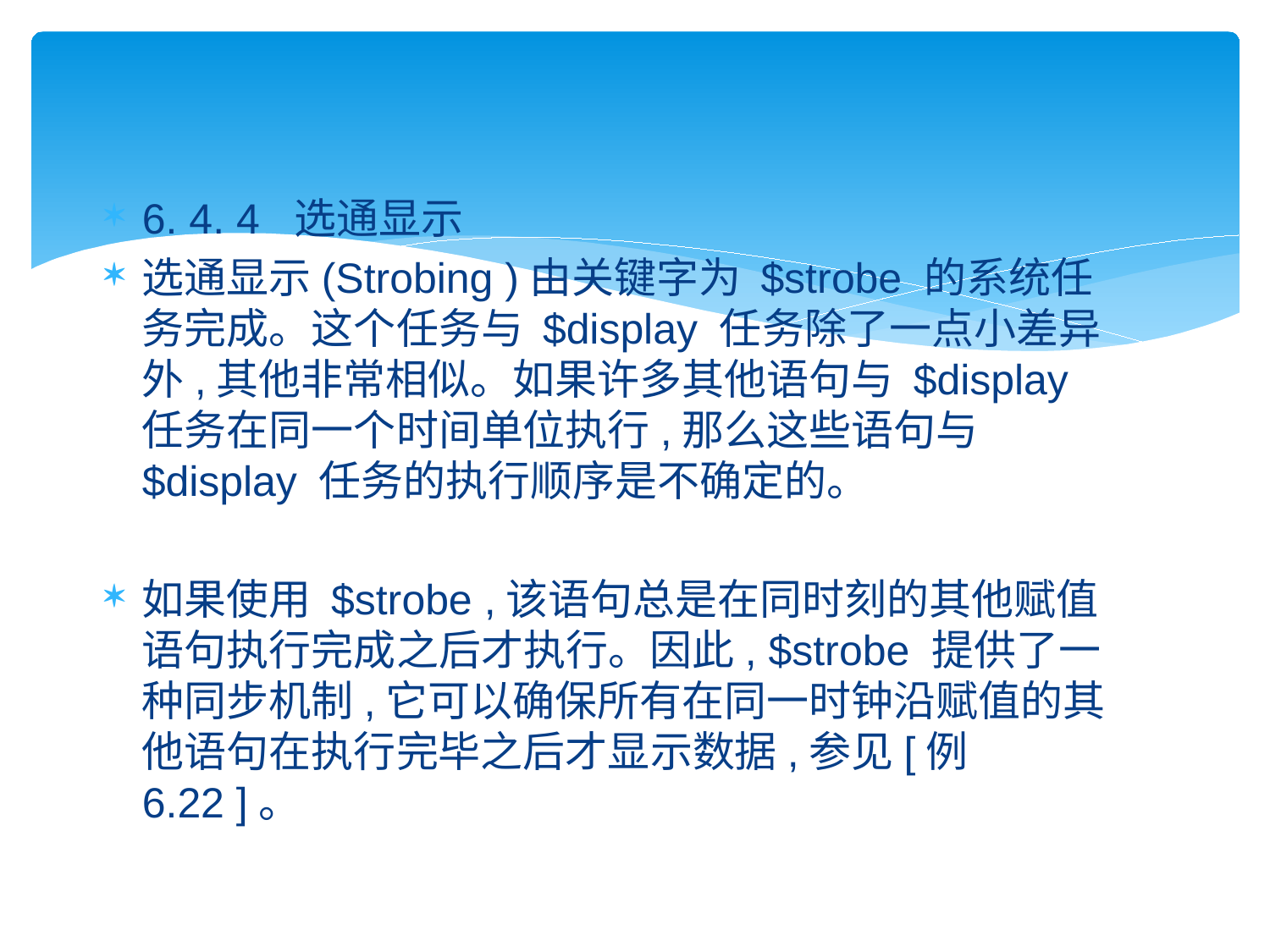

#
6. 4. 4  选通显示
选通显示(Strobing )由关键字为 $strobe 的系统任务完成。这个任务与 $display 任务除了一点小差异外,其他非常相似。如果许多其他语句与 $display 任务在同一个时间单位执行,那么这些语句与 $display 任务的执行顺序是不确定的。

如果使用 $strobe ,该语句总是在同时刻的其他赋值语句执行完成之后才执行。因此, $strobe 提供了一种同步机制,它可以确保所有在同一时钟沿赋值的其他语句在执行完毕之后才显示数据,参见[例 6.22 ]。